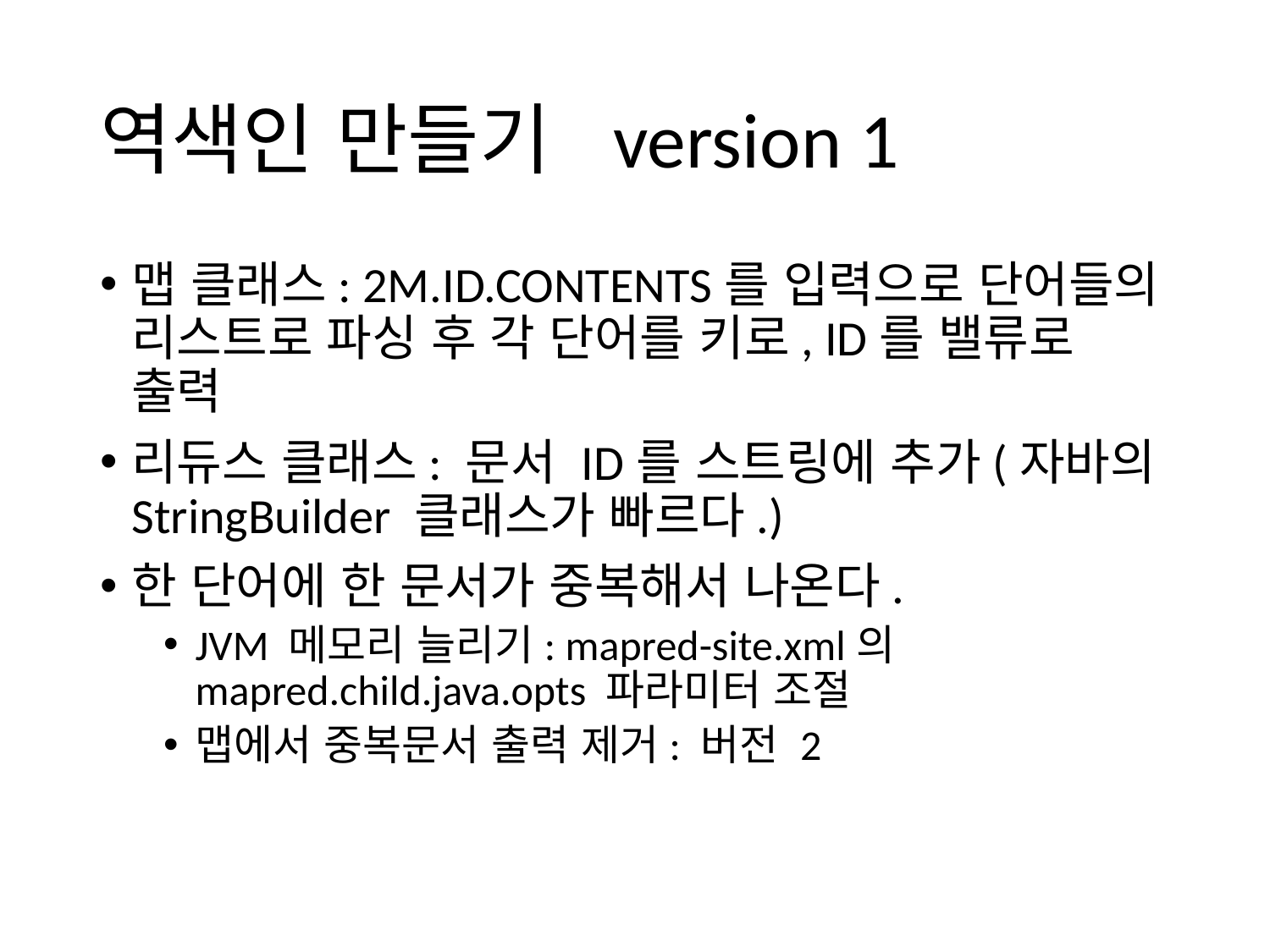

# 역색인 만들기  version 1
맵 클래스: 2M.ID.CONTENTS를 입력으로 단어들의 리스트로 파싱 후 각 단어를 키로, ID를 밸류로 출력
리듀스 클래스: 문서 ID를 스트링에 추가(자바의 StringBuilder 클래스가 빠르다.)
한 단어에 한 문서가 중복해서 나온다.
JVM 메모리 늘리기: mapred-site.xml의 mapred.child.java.opts 파라미터 조절
맵에서 중복문서 출력 제거: 버전 2